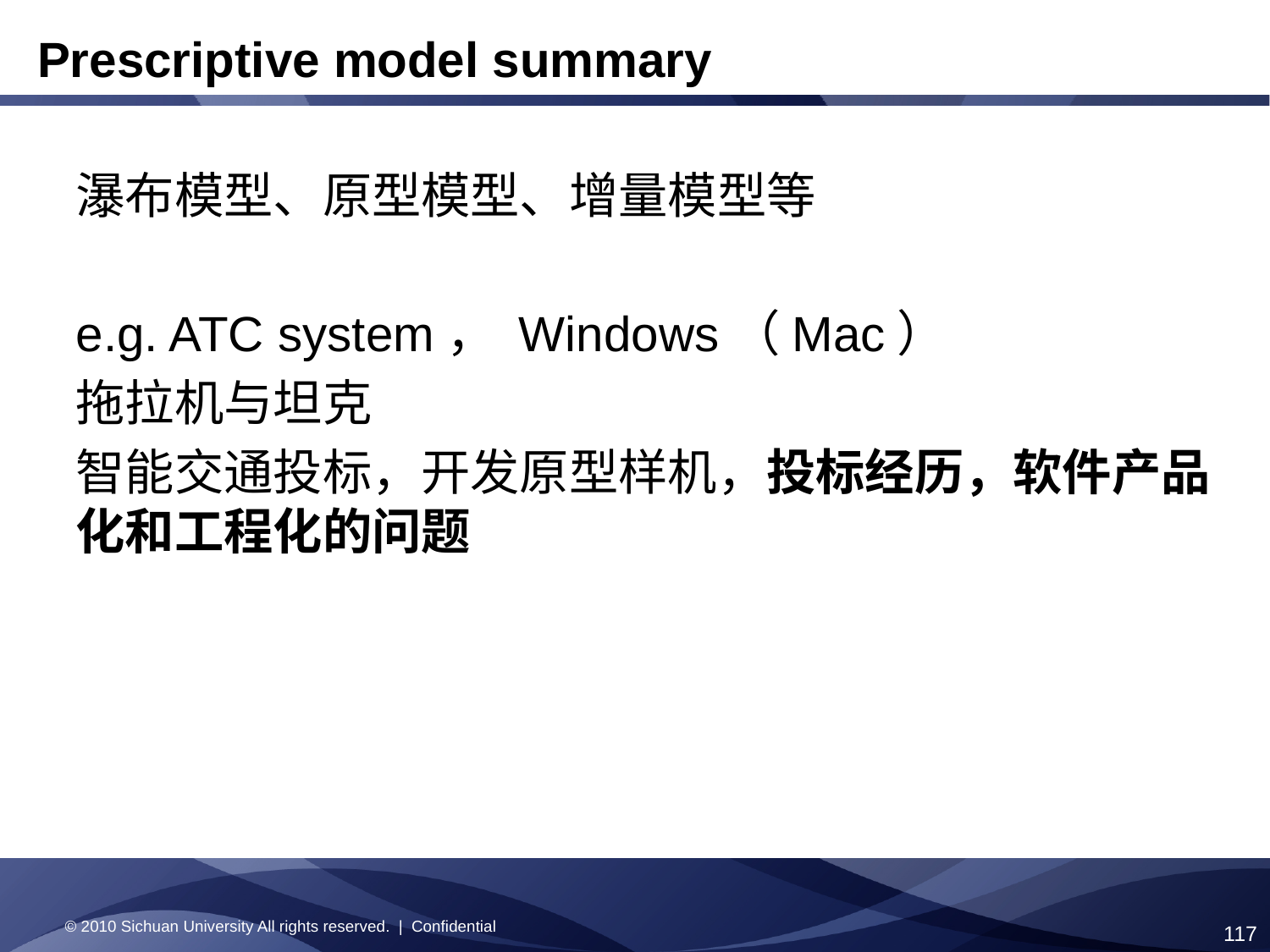

Prescriptive model summary
瀑布模型、原型模型、增量模型等

e.g. ATC system， Windows（Mac）
拖拉机与坦克
智能交通投标，开发原型样机，投标经历，软件产品化和工程化的问题

© 2010 Sichuan University All rights reserved.  |  Confidential
117